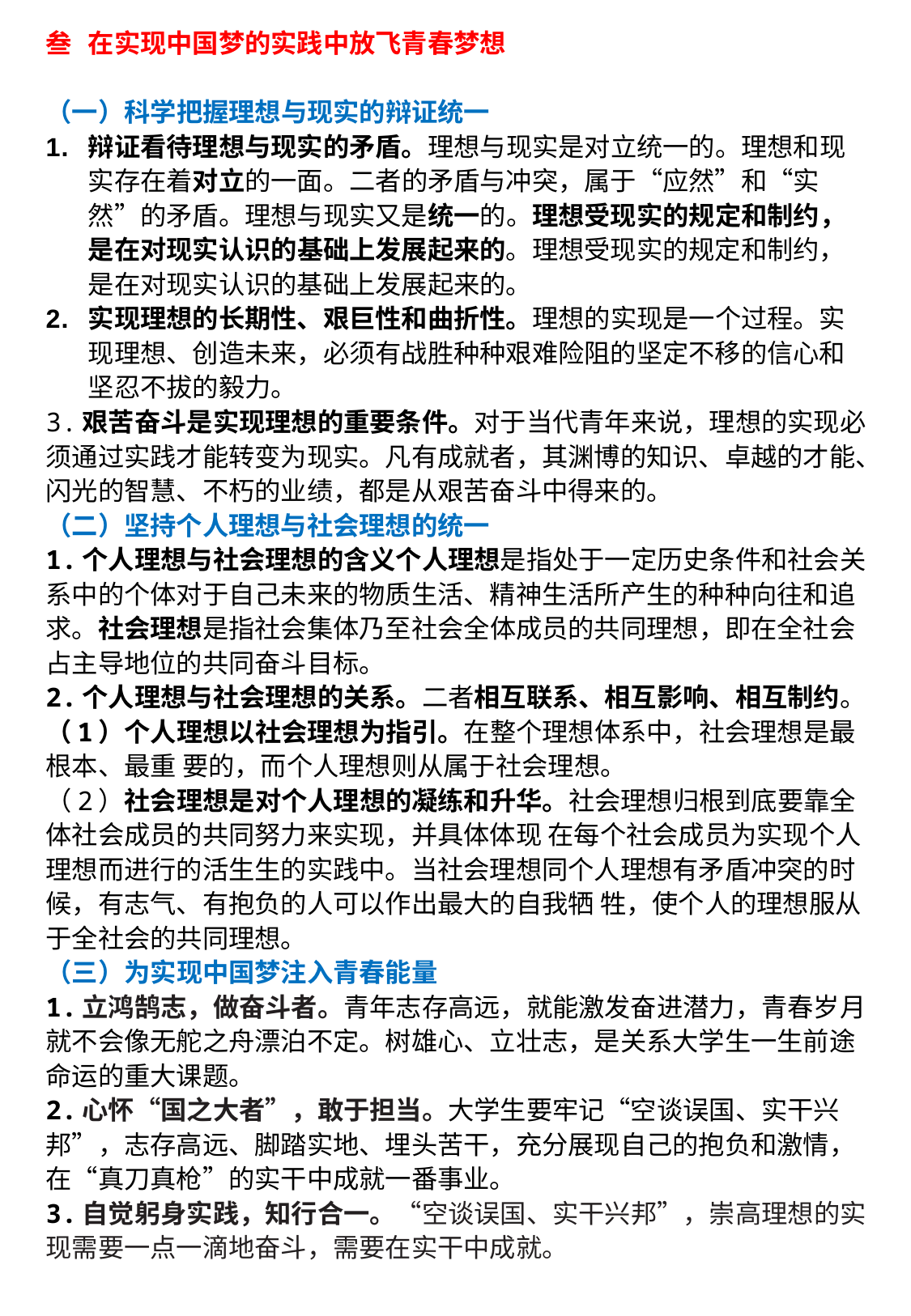

在实现中国梦的实践中放飞青春梦想

（一）科学把握理想与现实的辩证统一
辩证看待理想与现实的矛盾。理想与现实是对立统一的。理想和现实存在着对立的一面。二者的矛盾与冲突，属于“应然”和“实然”的矛盾。理想与现实又是统一的。理想受现实的规定和制约，是在对现实认识的基础上发展起来的。理想受现实的规定和制约，是在对现实认识的基础上发展起来的。
实现理想的长期性、艰巨性和曲折性。理想的实现是一个过程。实现理想、创造未来，必须有战胜种种艰难险阻的坚定不移的信心和坚忍不拔的毅力。
3.艰苦奋斗是实现理想的重要条件。对于当代青年来说，理想的实现必须通过实践才能转变为现实。凡有成就者，其渊博的知识、卓越的才能、闪光的智慧、不朽的业绩，都是从艰苦奋斗中得来的。
（二）坚持个人理想与社会理想的统一
1.个人理想与社会理想的含义个人理想是指处于一定历史条件和社会关系中的个体对于自己未来的物质生活、精神生活所产生的种种向往和追求。社会理想是指社会集体乃至社会全体成员的共同理想，即在全社会占主导地位的共同奋斗目标。
2.个人理想与社会理想的关系。二者相互联系、相互影响、相互制约。
（1）个人理想以社会理想为指引。在整个理想体系中，社会理想是最根本、最重 要的，而个人理想则从属于社会理想。
（2）社会理想是对个人理想的凝练和升华。社会理想归根到底要靠全体社会成员的共同努力来实现，并具体体现 在每个社会成员为实现个人理想而进行的活生生的实践中。当社会理想同个人理想有矛盾冲突的时候，有志气、有抱负的人可以作出最大的自我牺 牲，使个人的理想服从于全社会的共同理想。
（三）为实现中国梦注入青春能量
1.立鸿鹄志，做奋斗者。青年志存高远，就能激发奋进潜力，青春岁月就不会像无舵之舟漂泊不定。树雄心、立壮志，是关系大学生一生前途命运的重大课题。
2.心怀“国之大者”，敢于担当。大学生要牢记“空谈误国、实干兴邦”，志存高远、脚踏实地、埋头苦干，充分展现自己的抱负和激情，在“真刀真枪”的实干中成就一番事业。
3.自觉躬身实践，知行合一。“空谈误国、实干兴邦”，崇高理想的实现需要一点一滴地奋斗，需要在实干中成就。